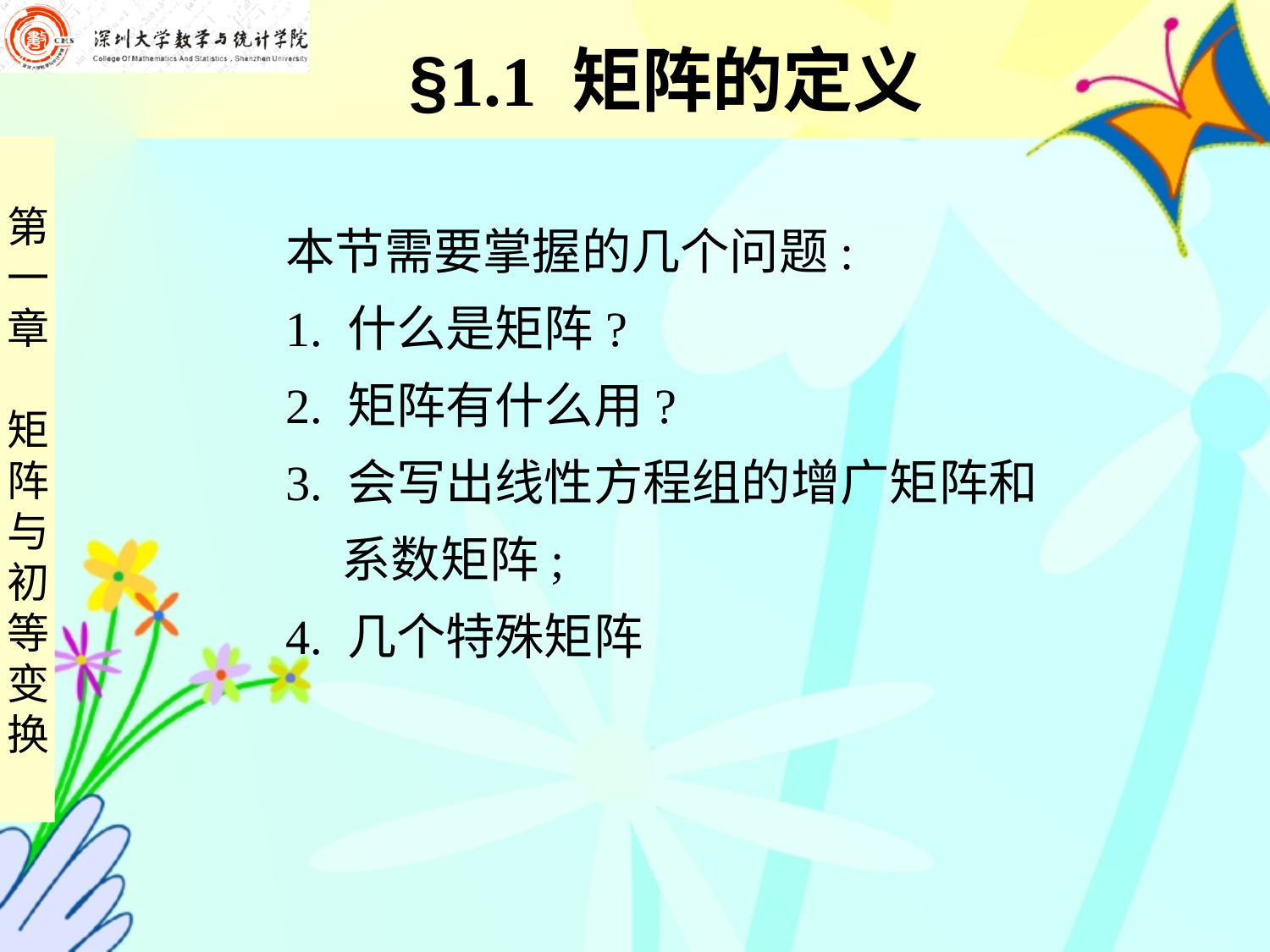

§1.1 矩阵的定义
本节需要掌握的几个问题:
1. 什么是矩阵?
2. 矩阵有什么用?
3. 会写出线性方程组的增广矩阵和
    系数矩阵;
4. 几个特殊矩阵